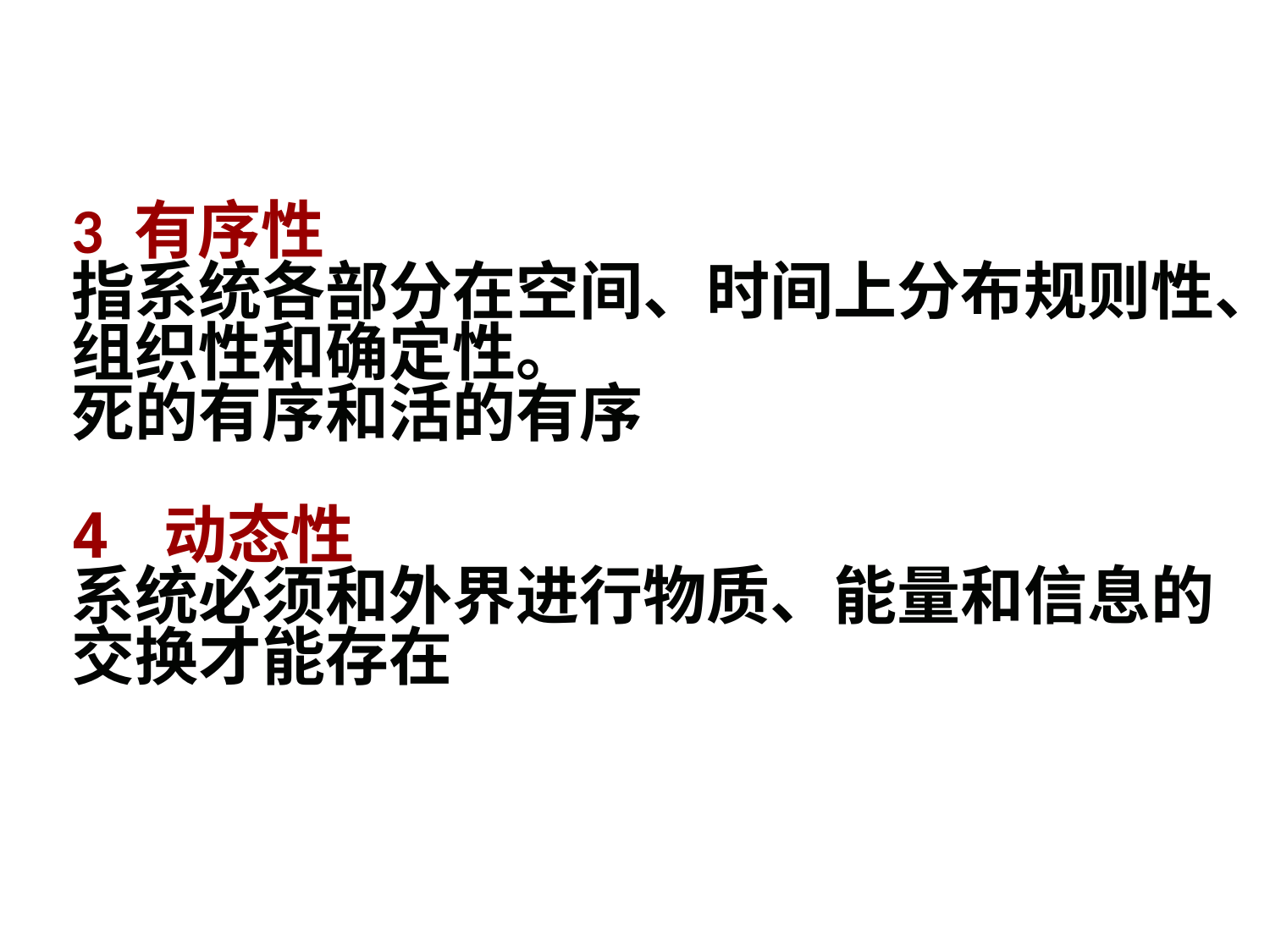

3 有序性
指系统各部分在空间、时间上分布规则性、组织性和确定性。
死的有序和活的有序

4 动态性
系统必须和外界进行物质、能量和信息的交换才能存在